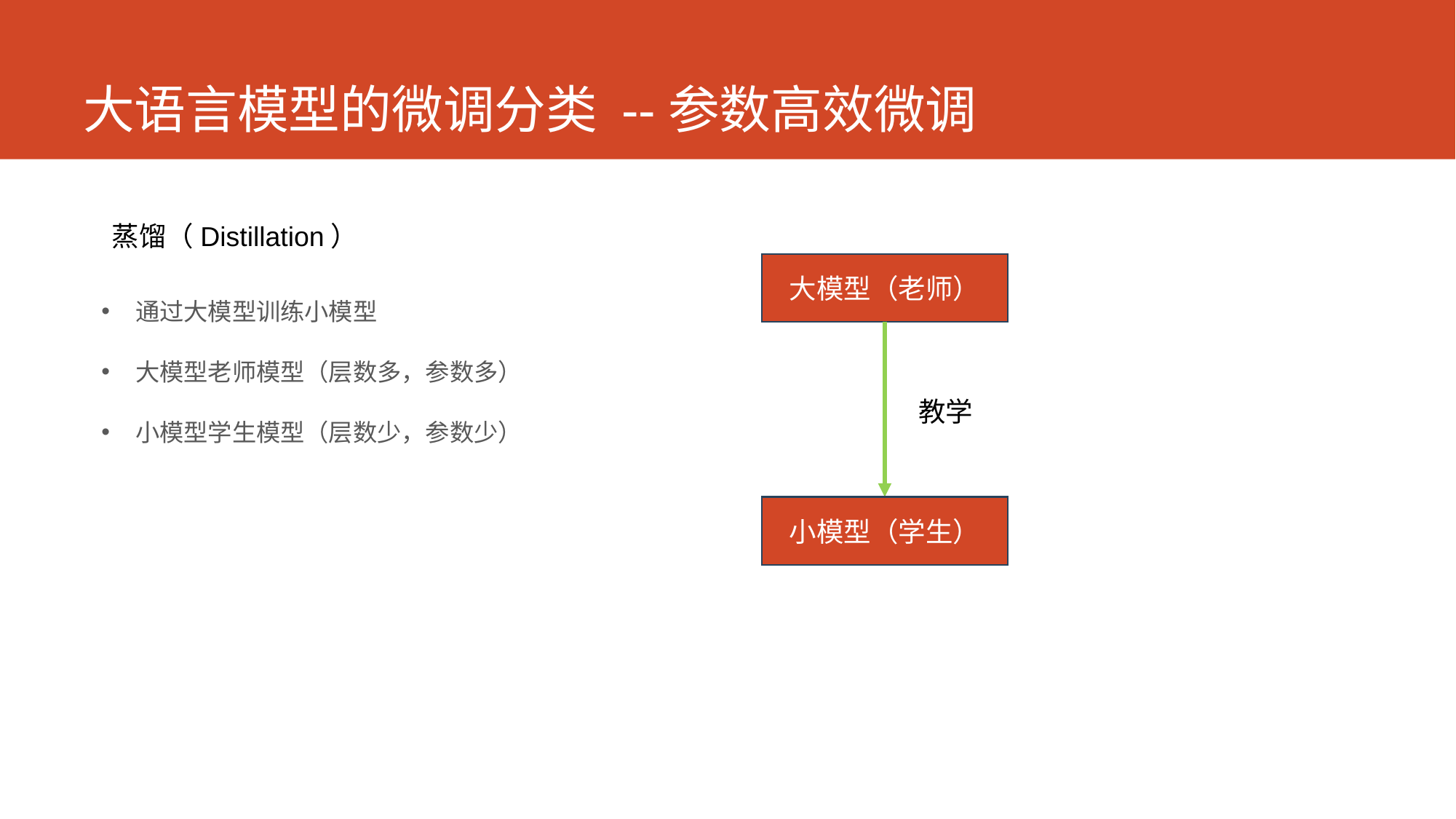

# 大语言模型的微调分类 --参数高效微调
蒸馏（Distillation）
大模型（老师）
通过大模型训练小模型
大模型老师模型（层数多，参数多）
小模型学生模型（层数少，参数少）

教学
小模型（学生）